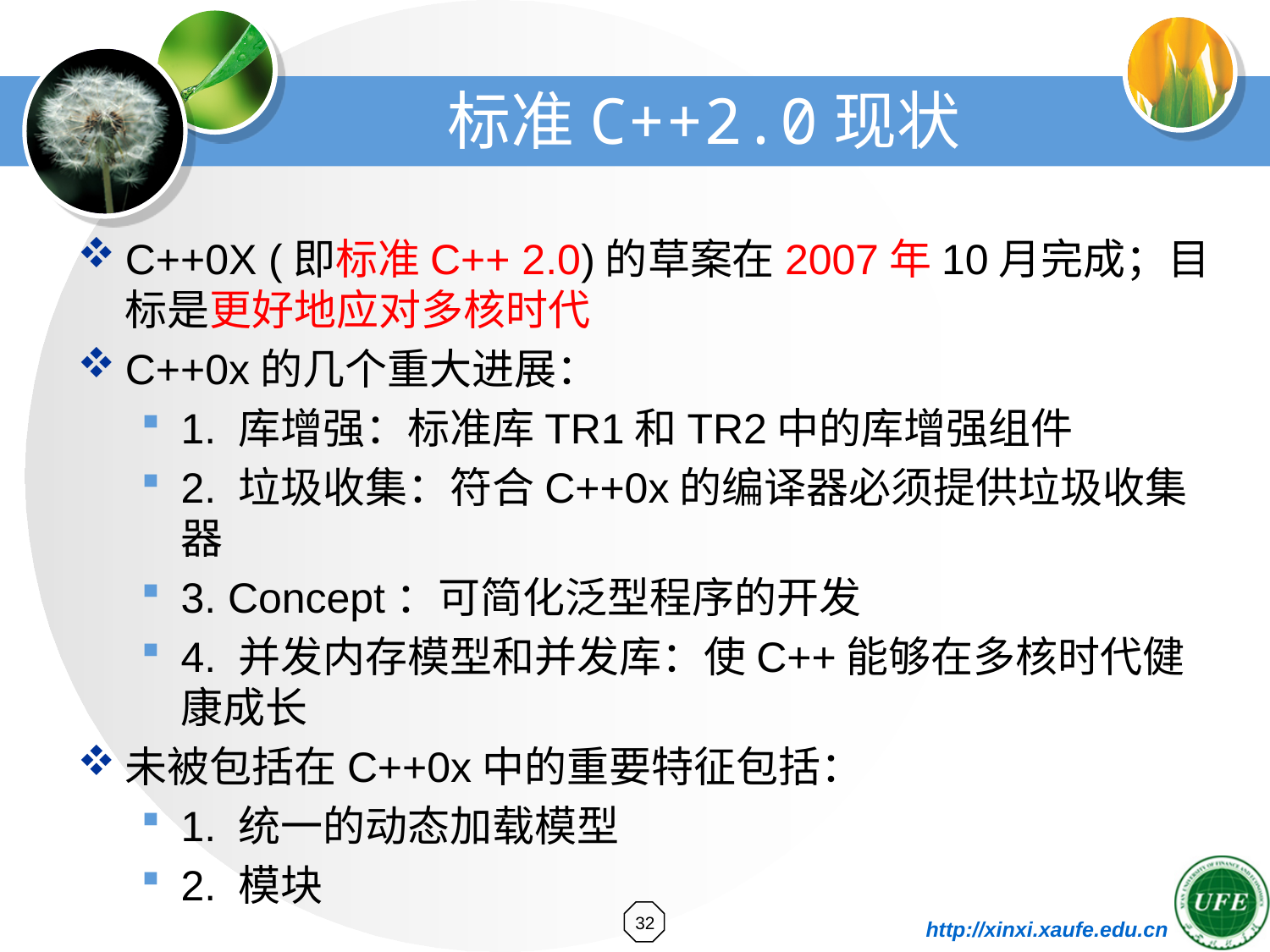

# 标准C++2.0现状
C++0X (即标准C++ 2.0)的草案在2007年10月完成；目标是更好地应对多核时代
C++0x的几个重大进展：
1. 库增强：标准库TR1和TR2中的库增强组件
2. 垃圾收集：符合C++0x的编译器必须提供垃圾收集器
3. Concept：可简化泛型程序的开发
4. 并发内存模型和并发库：使C++能够在多核时代健康成长
未被包括在C++0x中的重要特征包括：
1. 统一的动态加载模型
2. 模块
32
http://xinxi.xaufe.edu.cn